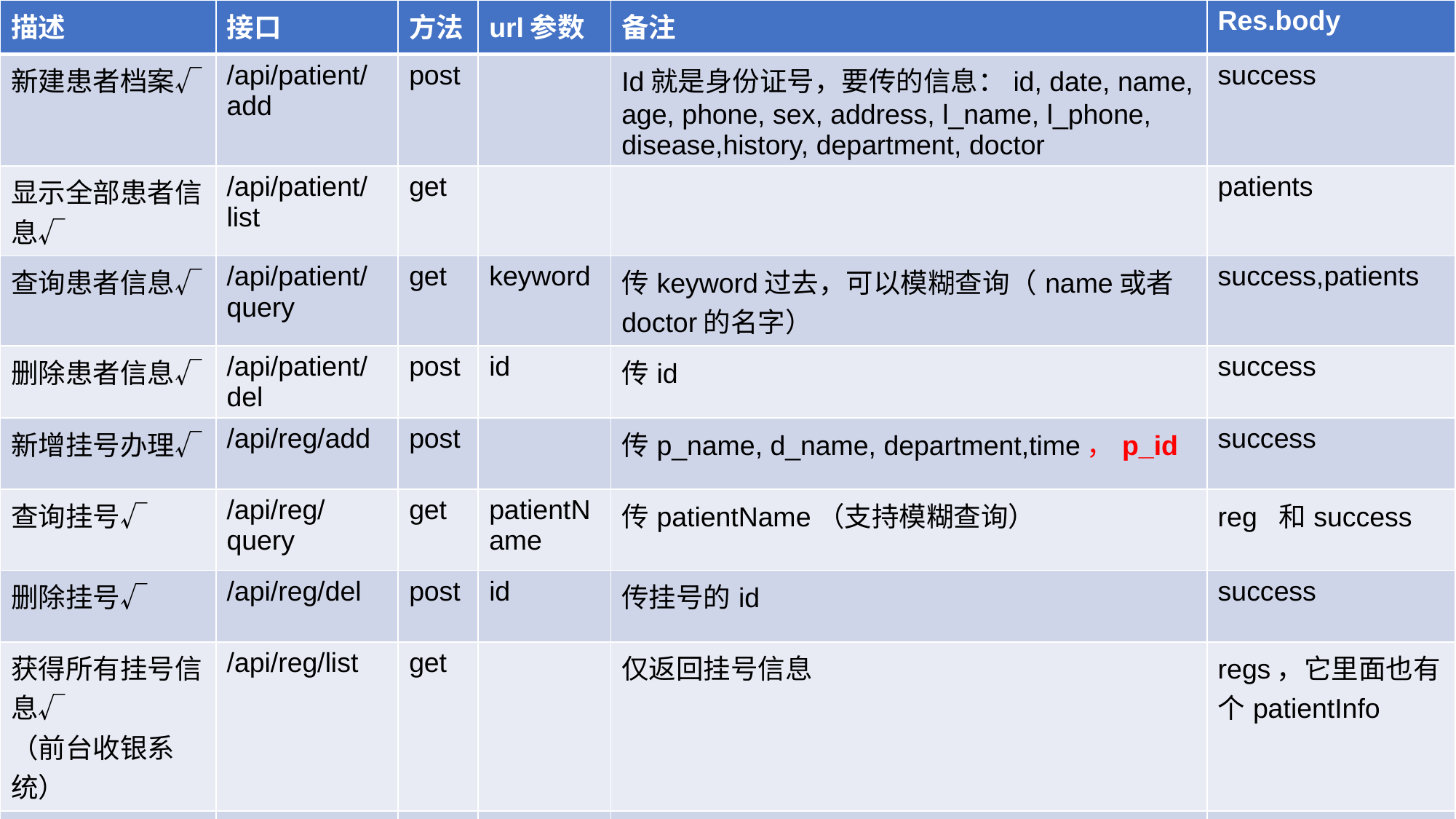

| 描述 | 接口 | 方法 | url参数 | 备注 | Res.body |
| --- | --- | --- | --- | --- | --- |
| 新建患者档案√ | /api/patient/add | post |  | Id就是身份证号，要传的信息：id, date, name, age, phone, sex, address, l\_name, l\_phone, disease,history, department, doctor | success |
| 显示全部患者信息√ | /api/patient/list | get |  |  | patients |
| 查询患者信息√ | /api/patient/query | get | keyword | 传keyword过去，可以模糊查询（name或者doctor的名字） | success,patients |
| 删除患者信息√ | /api/patient/del | post | id | 传id | success |
| 新增挂号办理√ | /api/reg/add | post |  | 传p\_name, d\_name, department,time，p\_id | success |
| 查询挂号√ | /api/reg/query | get | patientName | 传patientName（支持模糊查询） | reg 和success |
| 删除挂号√ | /api/reg/del | post | id | 传挂号的id | success |
| 获得所有挂号信息√ （前台收银系统） | /api/reg/list | get |  | 仅返回挂号信息 | regs，它里面也有个patientInfo |
| 获得已经挂号的资料 （患者管理系统）√ | /api/reg/datalist | get |  | 返回挂号id，挂号time，病人资料patientInfo｛'name','age','phone','disease','department'｝ | shift 里面包含了patientInfo |
| 搜索已经挂号的资料√ | /api/reg/dataquery | get | patientName | 传参数 patientName 过去，得到信息。 | datalist success也有patientInfo |